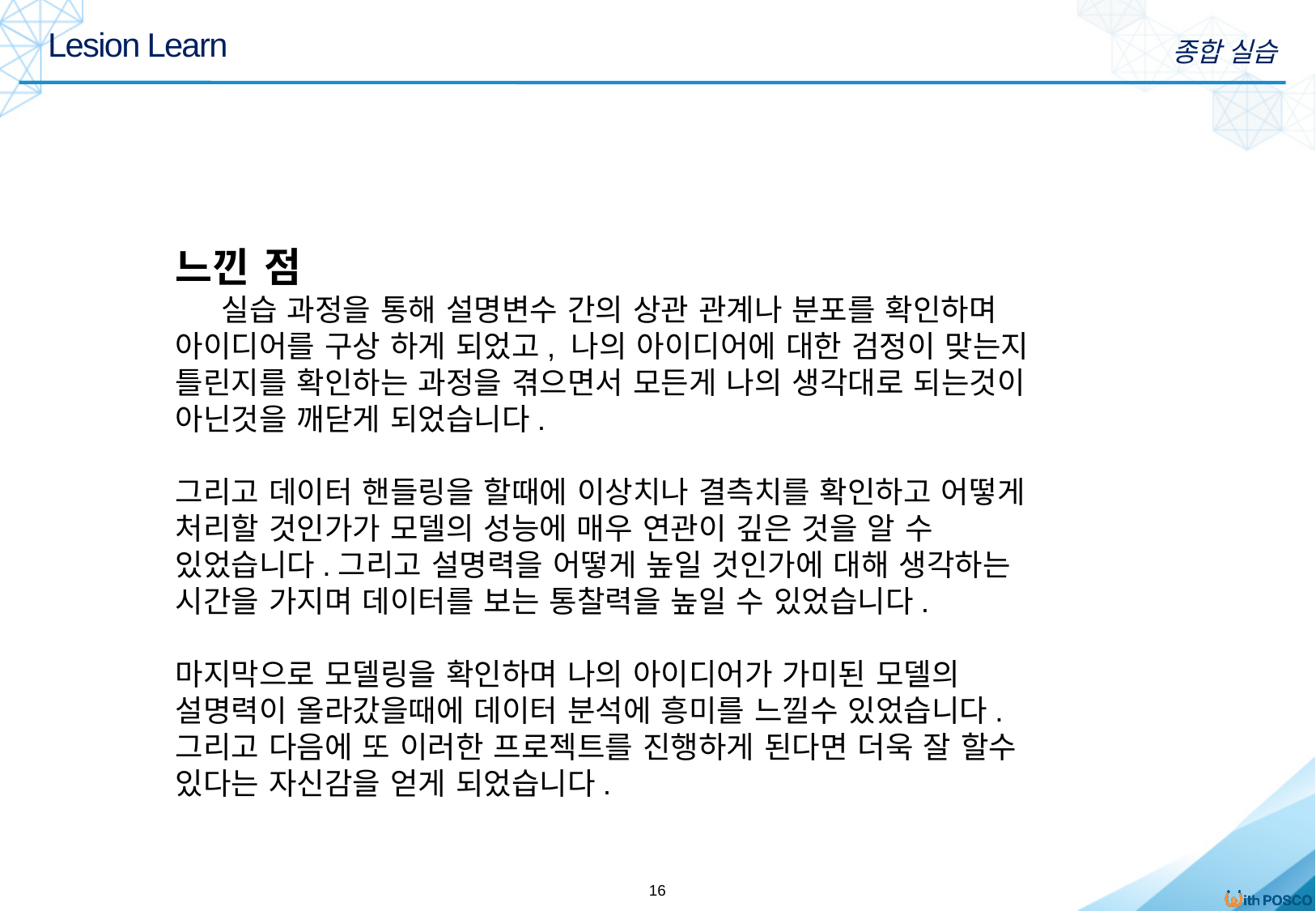

Lesion Learn
종합 실습
느낀 점
    실습 과정을 통해 설명변수 간의 상관 관계나 분포를 확인하며 아이디어를 구상 하게 되었고, 나의 아이디어에 대한 검정이 맞는지 틀린지를 확인하는 과정을 겪으면서 모든게 나의 생각대로 되는것이 아닌것을 깨닫게 되었습니다.

그리고 데이터 핸들링을 할때에 이상치나 결측치를 확인하고 어떻게 처리할 것인가가 모델의 성능에 매우 연관이 깊은 것을 알 수 있었습니다.그리고 설명력을 어떻게 높일 것인가에 대해 생각하는 시간을 가지며 데이터를 보는 통찰력을 높일 수 있었습니다.

마지막으로 모델링을 확인하며 나의 아이디어가 가미된 모델의 설명력이 올라갔을때에 데이터 분석에 흥미를 느낄수 있었습니다.
그리고 다음에 또 이러한 프로젝트를 진행하게 된다면 더욱 잘 할수 있다는 자신감을 얻게 되었습니다.